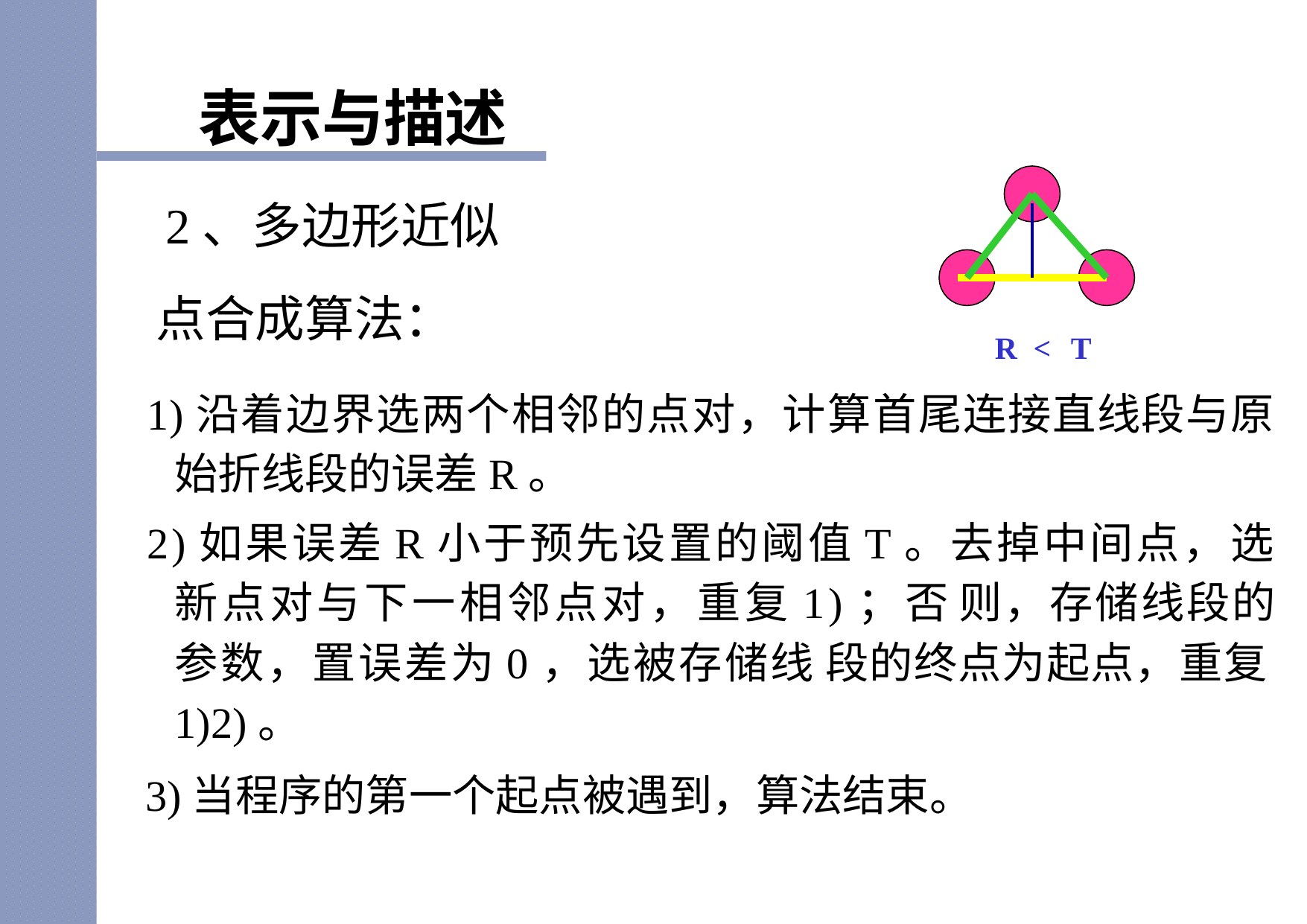

# 表示与描述

R	<	T
2、多边形近似
点合成算法：
1)沿着边界选两个相邻的点对，计算首尾连接直线段与原始折线段的误差R。
2)如果误差R小于预先设置的阈值T。去掉中间点，选新点对与下一相邻点对，重复1)；否 则，存储线段的参数，置误差为0，选被存储线 段的终点为起点，重复1)2)。
3)当程序的第一个起点被遇到，算法结束。